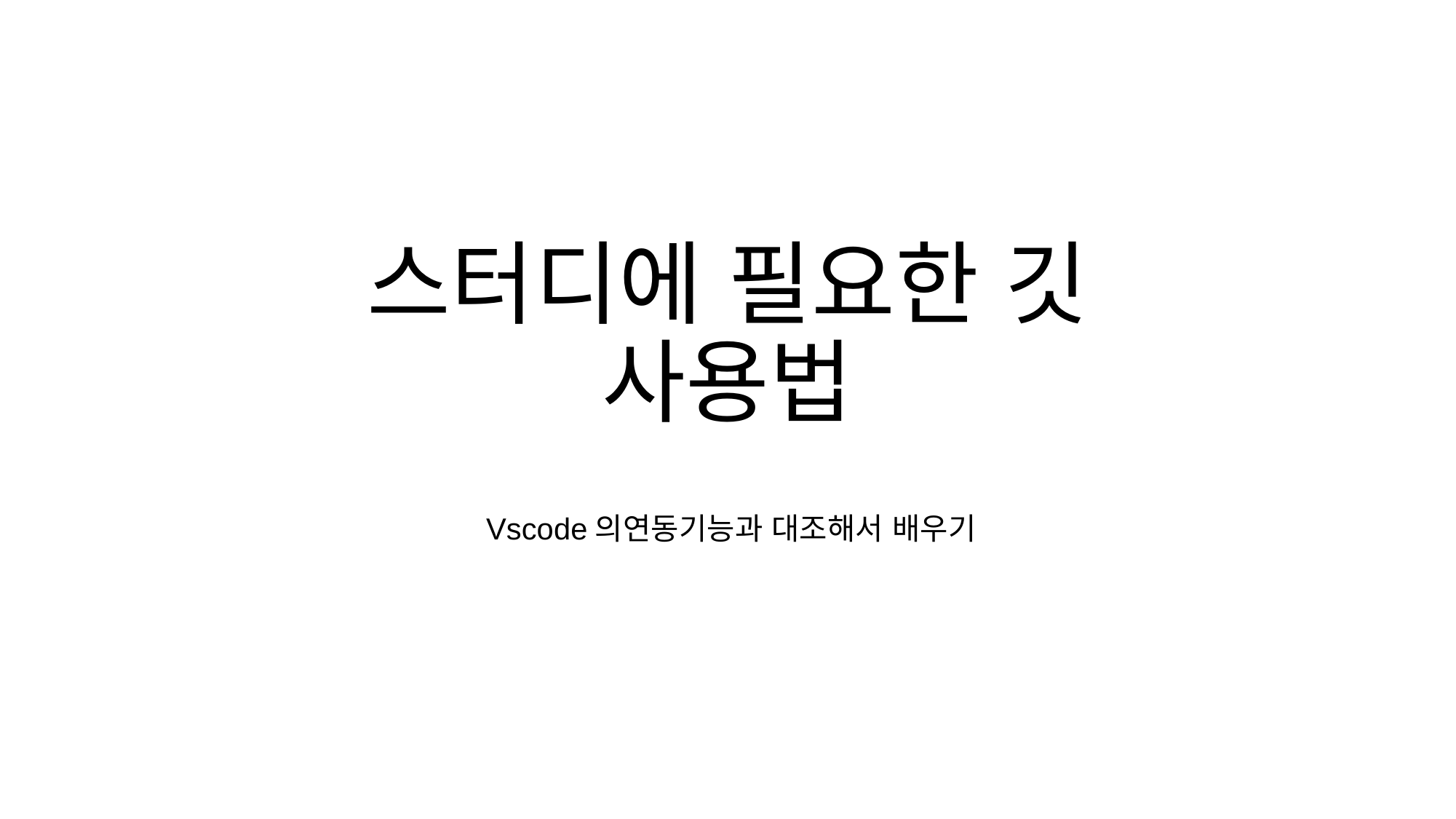

# 스터디에 필요한 깃 사용법
Vscode의연동기능과 대조해서 배우기